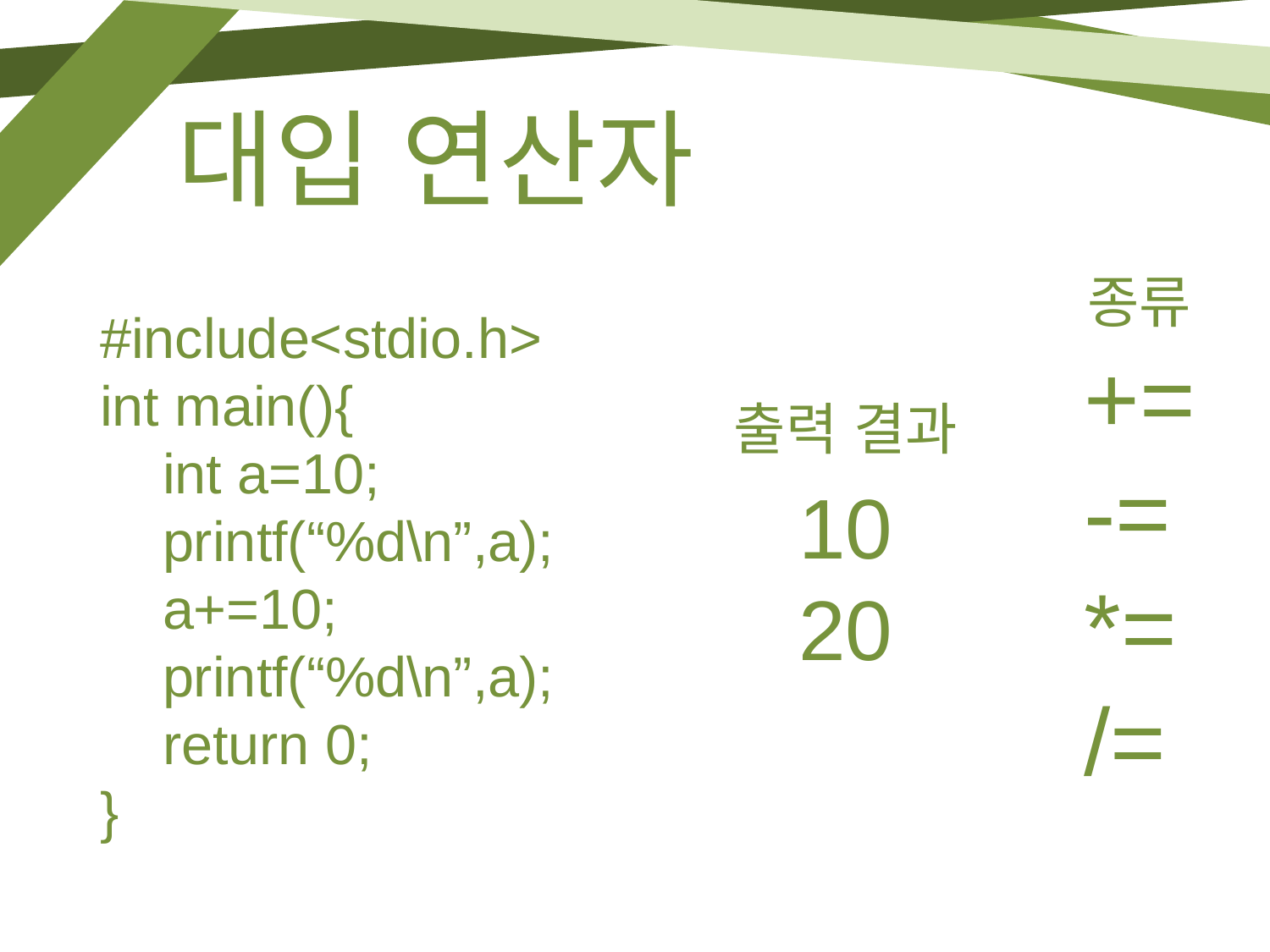

대입 연산자
종류
#include<stdio.h>
int main(){
    int a=10;
    printf(“%d\n”,a);
    a+=10;
    printf(“%d\n”,a);
    return 0;
}
+=
-=
*=
/=
출력 결과
10
20